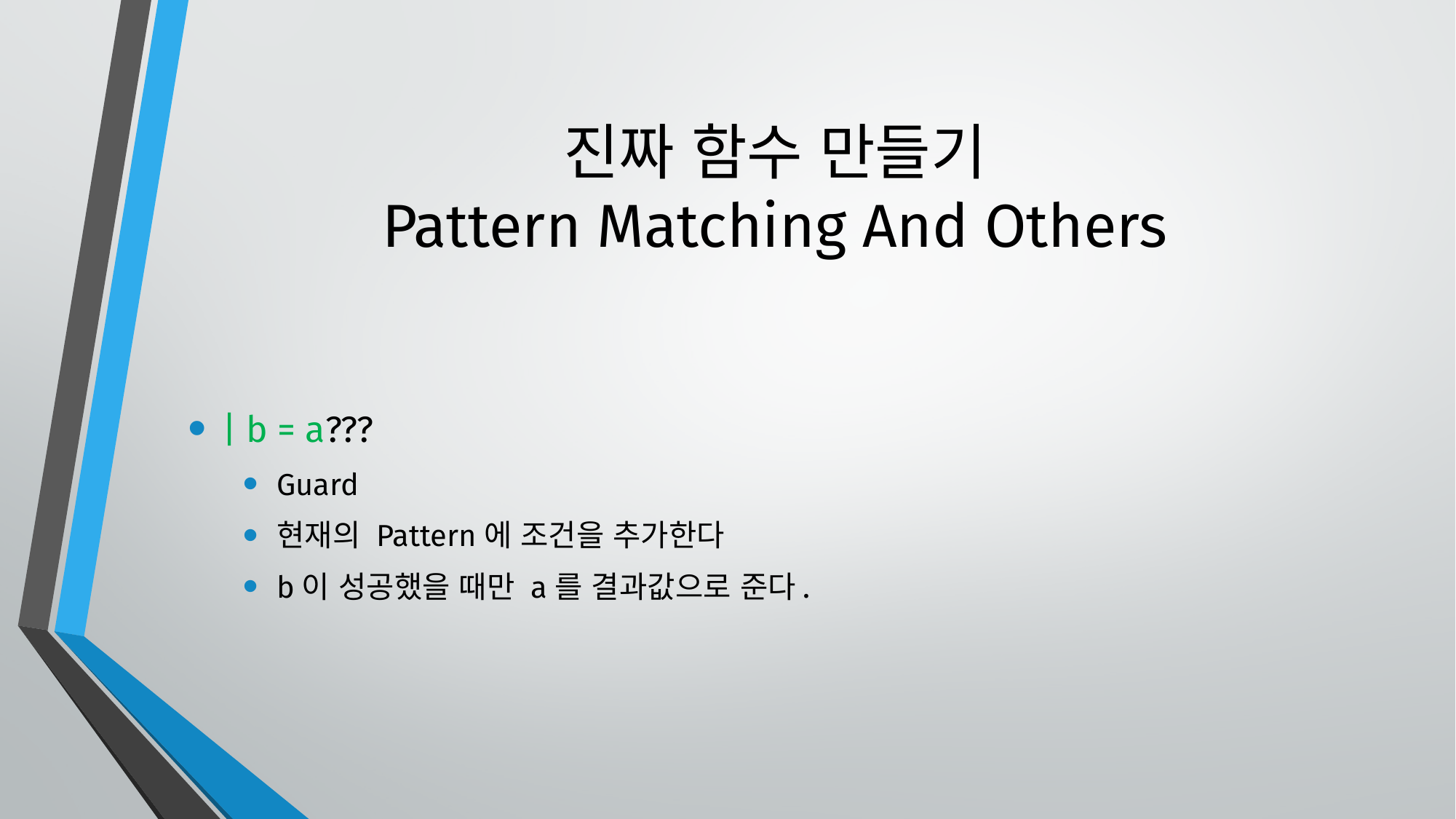

# 진짜 함수 만들기 Pattern Matching And Others
| b = a???
Guard
현재의 Pattern에 조건을 추가한다
b이 성공했을 때만 a를 결과값으로 준다.